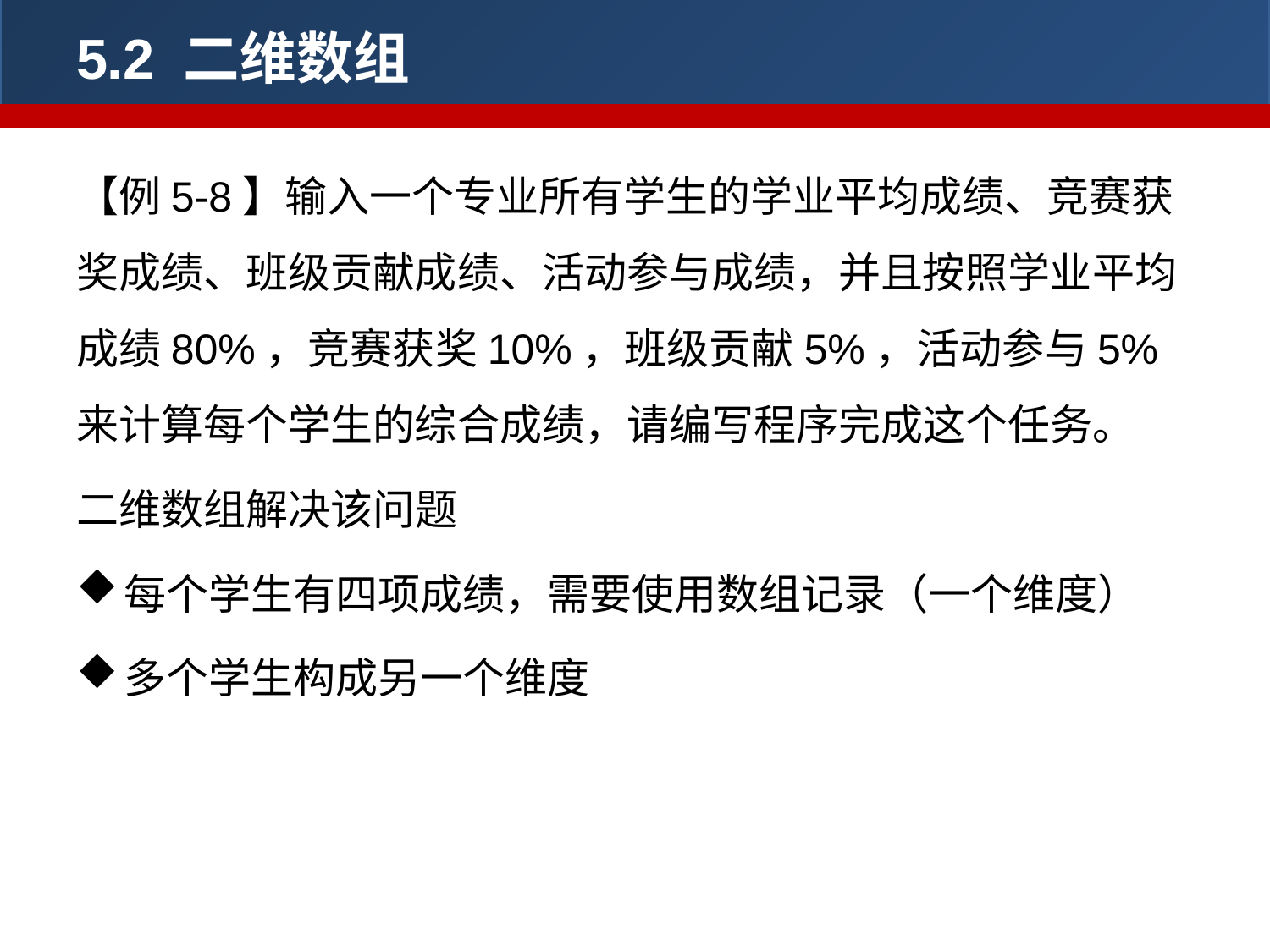

5.2 二维数组
【例5-8】输入一个专业所有学生的学业平均成绩、竞赛获奖成绩、班级贡献成绩、活动参与成绩，并且按照学业平均成绩80%，竞赛获奖10%，班级贡献5%，活动参与5%来计算每个学生的综合成绩，请编写程序完成这个任务。
二维数组解决该问题
每个学生有四项成绩，需要使用数组记录（一个维度）
多个学生构成另一个维度